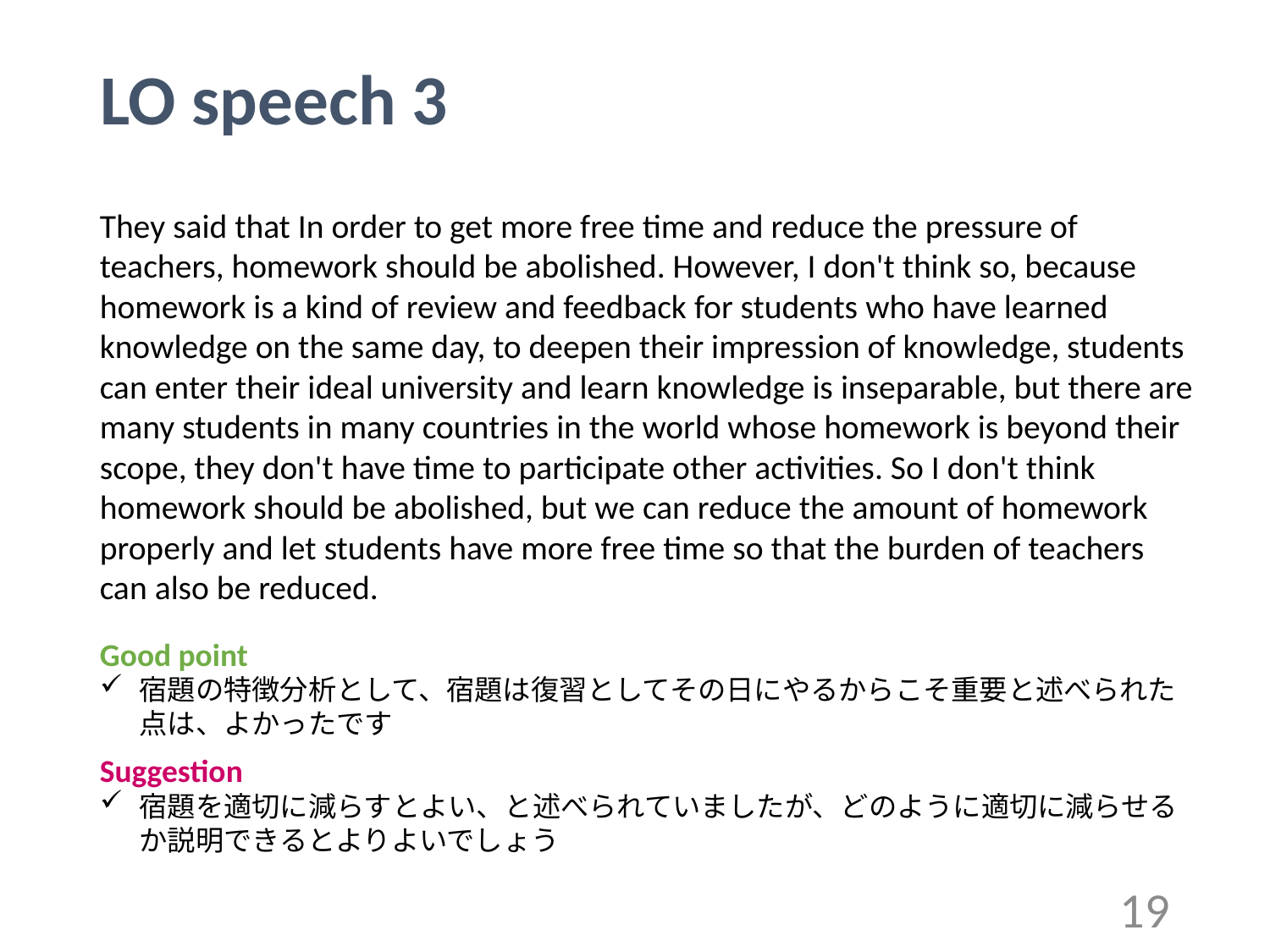

# LO speech 3
They said that In order to get more free time and reduce the pressure of teachers, homework should be abolished. However, I don't think so, because homework is a kind of review and feedback for students who have learned knowledge on the same day, to deepen their impression of knowledge, students can enter their ideal university and learn knowledge is inseparable, but there are many students in many countries in the world whose homework is beyond their scope, they don't have time to participate other activities. So I don't think homework should be abolished, but we can reduce the amount of homework properly and let students have more free time so that the burden of teachers can also be reduced.
Good point
宿題の特徴分析として、宿題は復習としてその日にやるからこそ重要と述べられた点は、よかったです

Suggestion
宿題を適切に減らすとよい、と述べられていましたが、どのように適切に減らせるか説明できるとよりよいでしょう
19